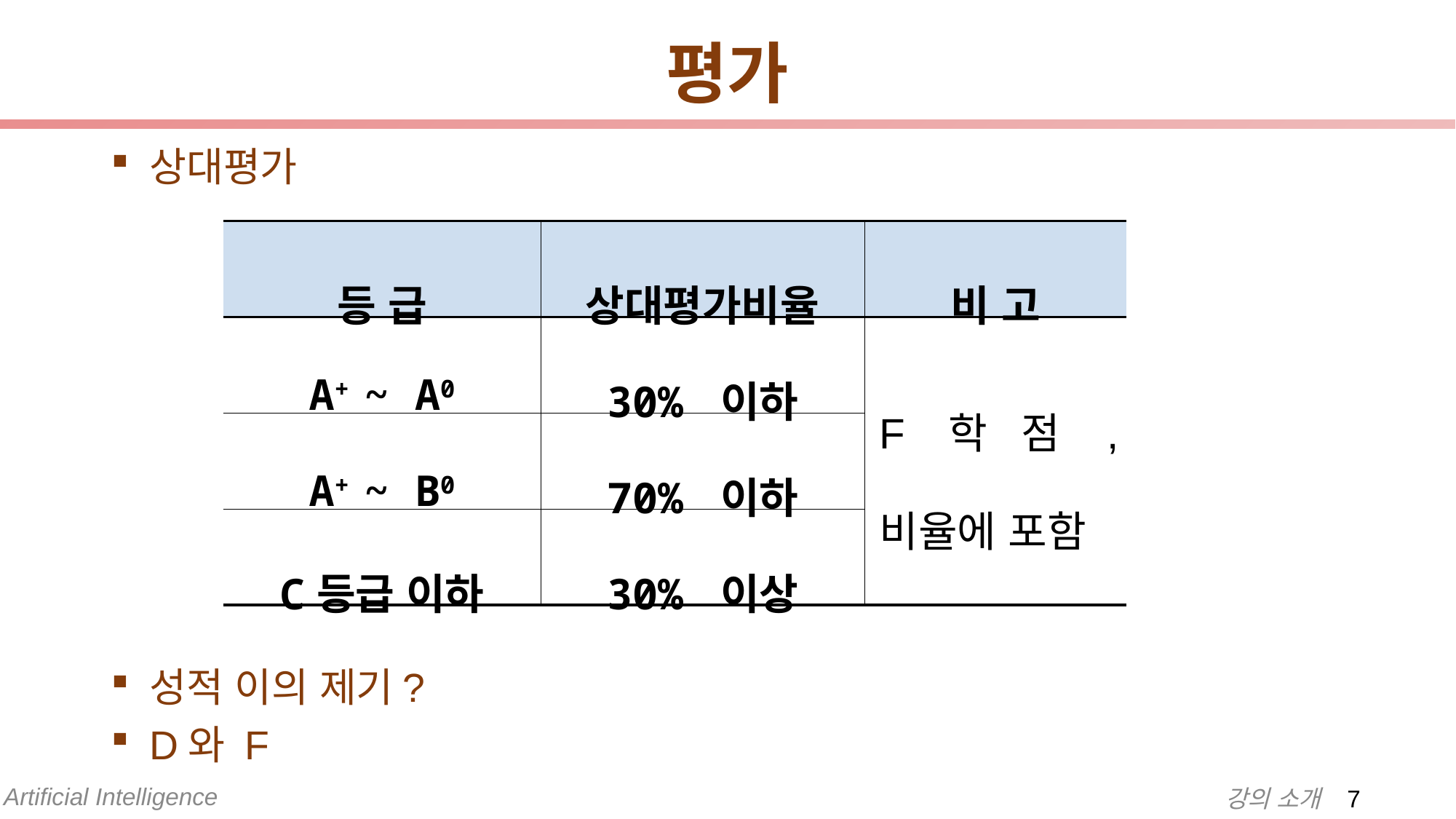

# 평가
상대평가

성적 이의 제기?
D와 F
| 등 급 | 상대평가비율 | 비 고 |
| --- | --- | --- |
| A+ ~ A0 | 30% 이하 | F학점, 비율에 포함 |
| A+ ~ B0 | 70% 이하 |  |
| C등급 이하 | 30% 이상 |  |
평 가